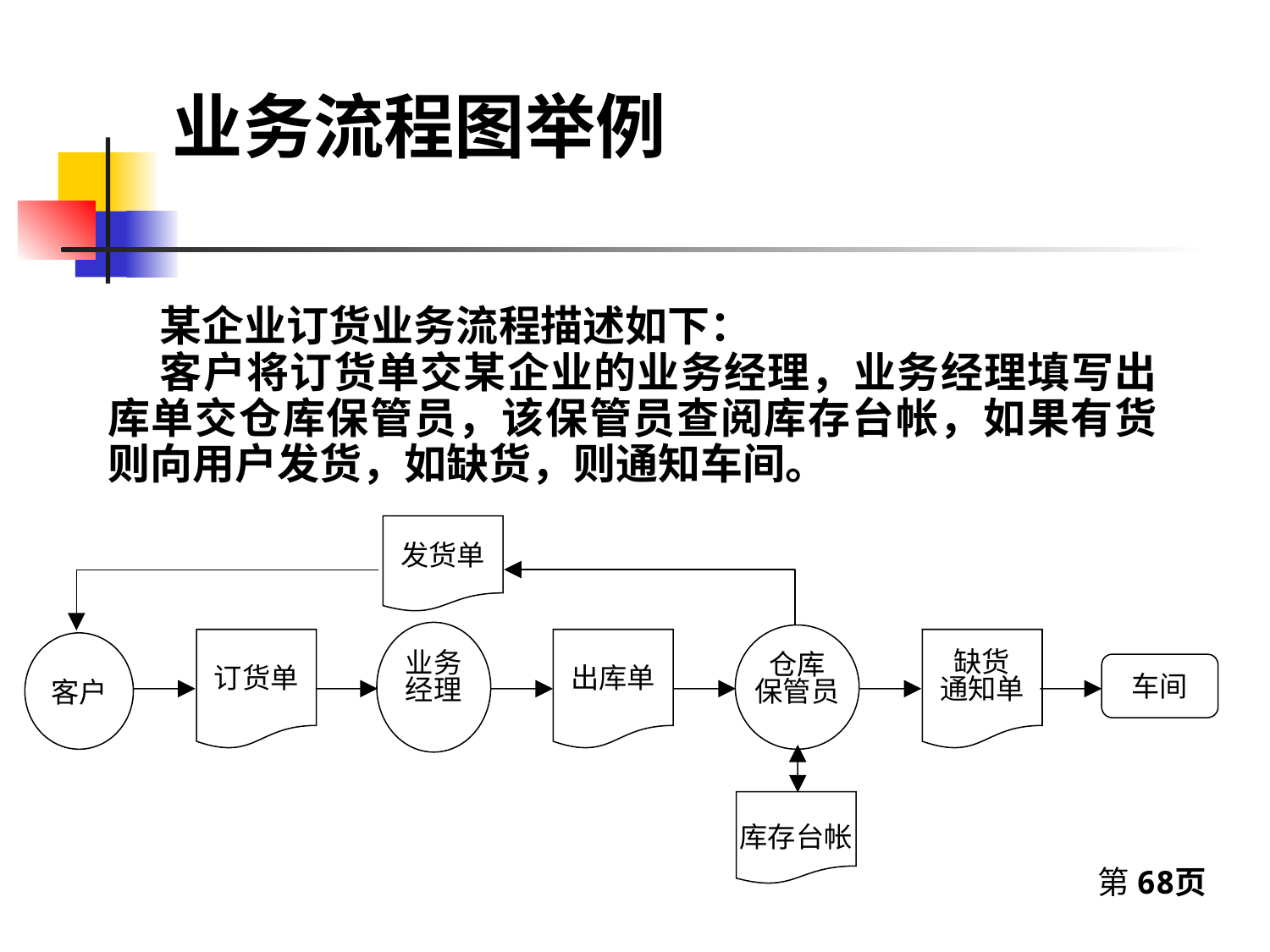

# 业务流程图举例
某企业订货业务流程描述如下：
客户将订货单交某企业的业务经理，业务经理填写出库单交仓库保管员，该保管员查阅库存台帐，如果有货则向用户发货，如缺货，则通知车间。
发货单

业务
经理
仓库
保管员
订货单
出库单
缺货
通知单
客户
车间

库存台帐